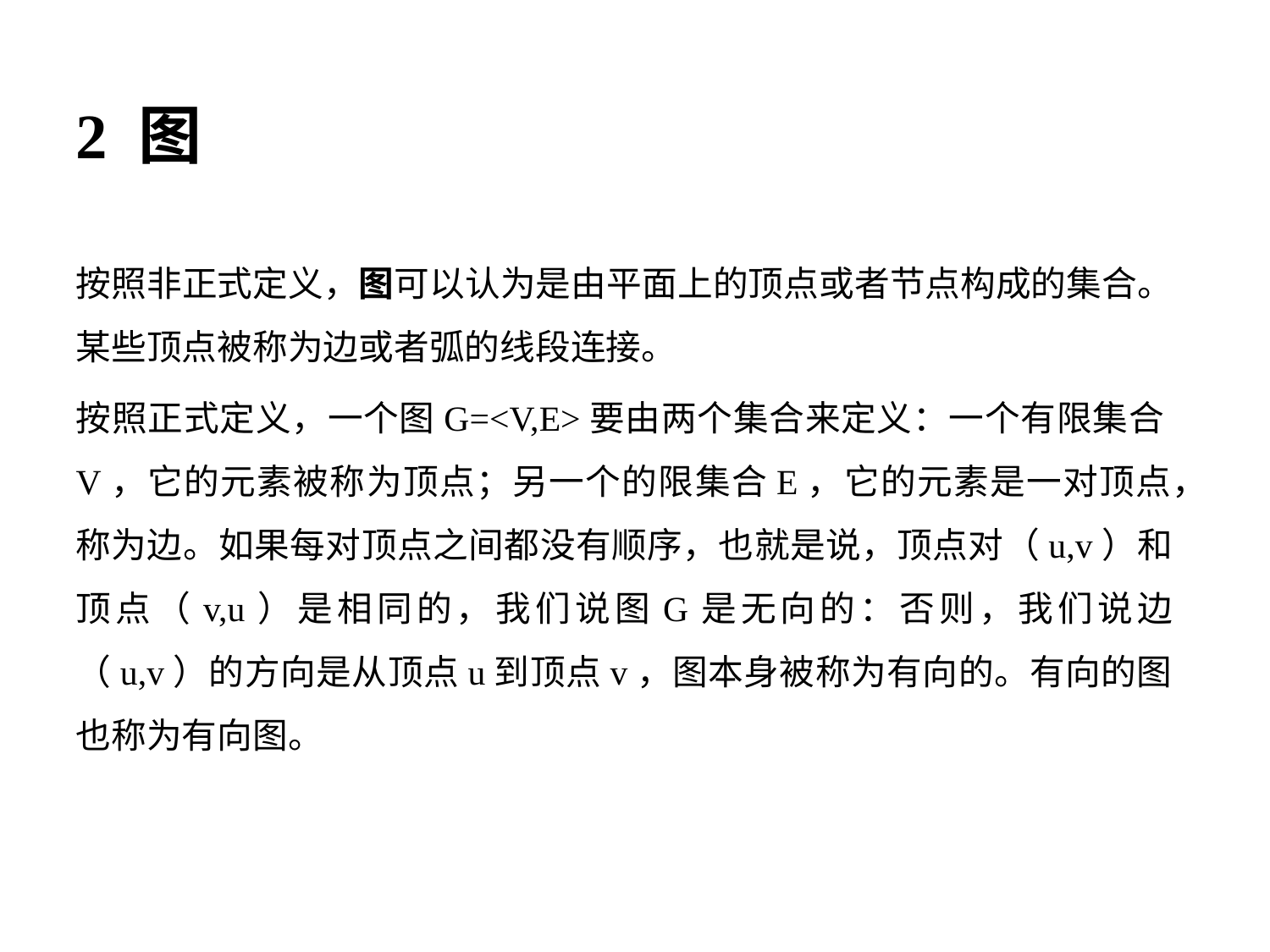

2 图

按照非正式定义，图可以认为是由平面上的顶点或者节点构成的集合。某些顶点被称为边或者弧的线段连接。
按照正式定义，一个图G=<V,E>要由两个集合来定义：一个有限集合V，它的元素被称为顶点；另一个的限集合E，它的元素是一对顶点，称为边。如果每对顶点之间都没有顺序，也就是说，顶点对（u,v）和顶点（v,u）是相同的，我们说图G是无向的：否则，我们说边（u,v）的方向是从顶点u到顶点v，图本身被称为有向的。有向的图也称为有向图。